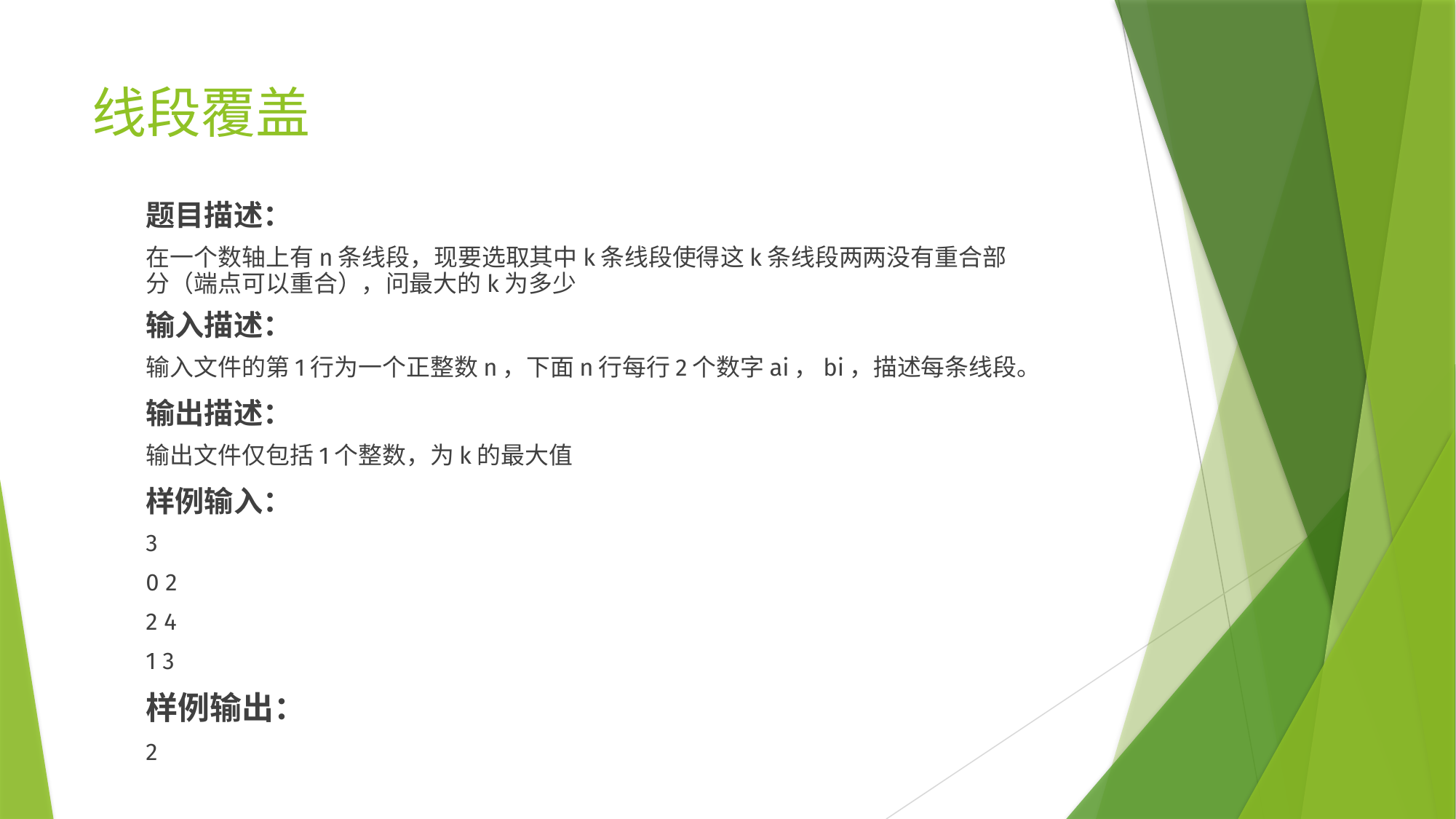

# 线段覆盖
题目描述：
在一个数轴上有n条线段，现要选取其中k条线段使得这k条线段两两没有重合部分（端点可以重合），问最大的k为多少
输入描述：
输入文件的第1行为一个正整数n，下面n行每行2个数字ai，bi，描述每条线段。
输出描述：
输出文件仅包括1个整数，为k的最大值
样例输入：
3
0 2
2 4
1 3
样例输出：
2